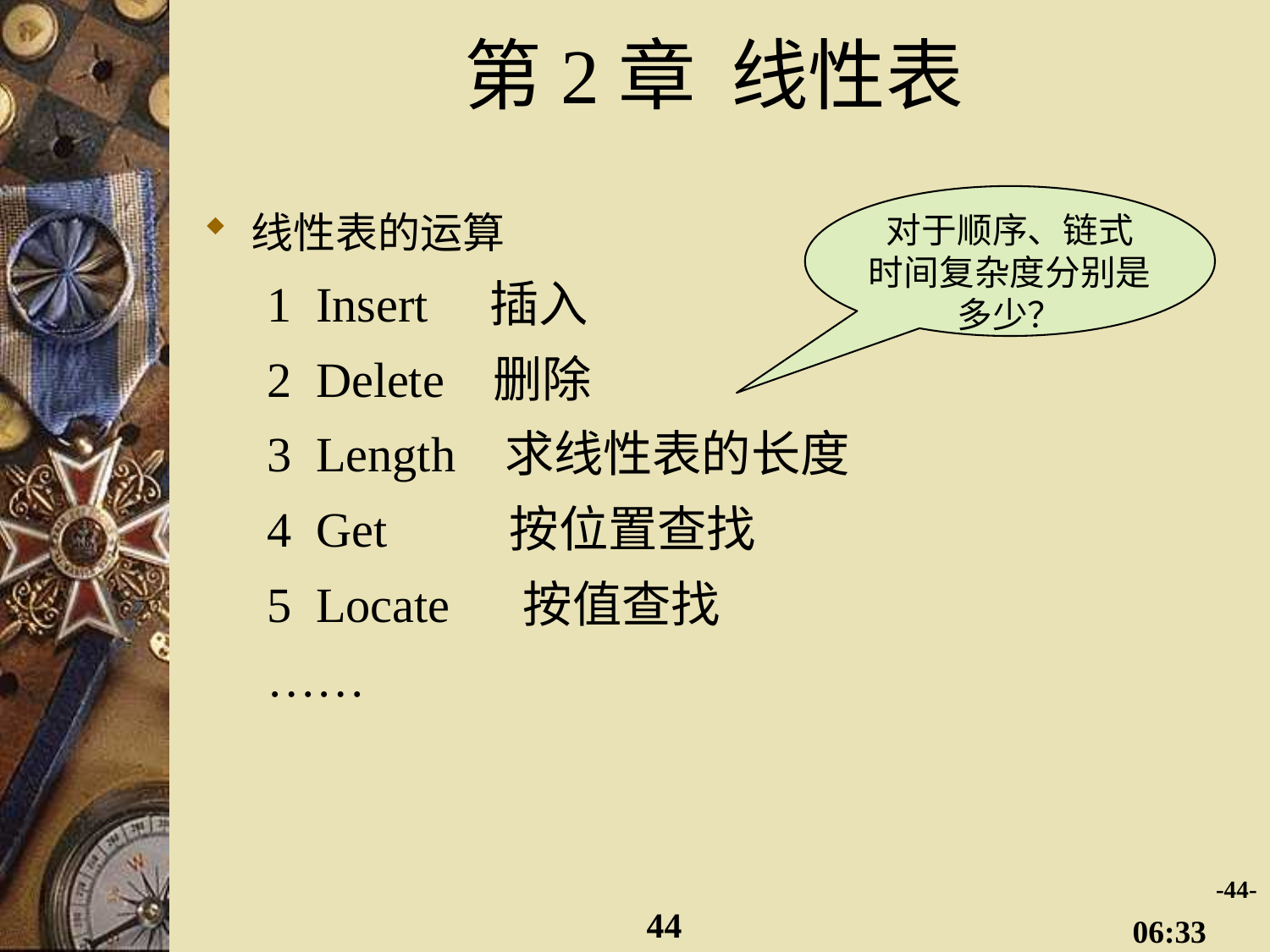

# 第2章  线性表
对于顺序、链式
时间复杂度分别是多少？
线性表的运算
1  Insert    插入
2  Delete   删除
3  Length   求线性表的长度
4  Get         按位置查找
5  Locate     按值查找
……
-44-